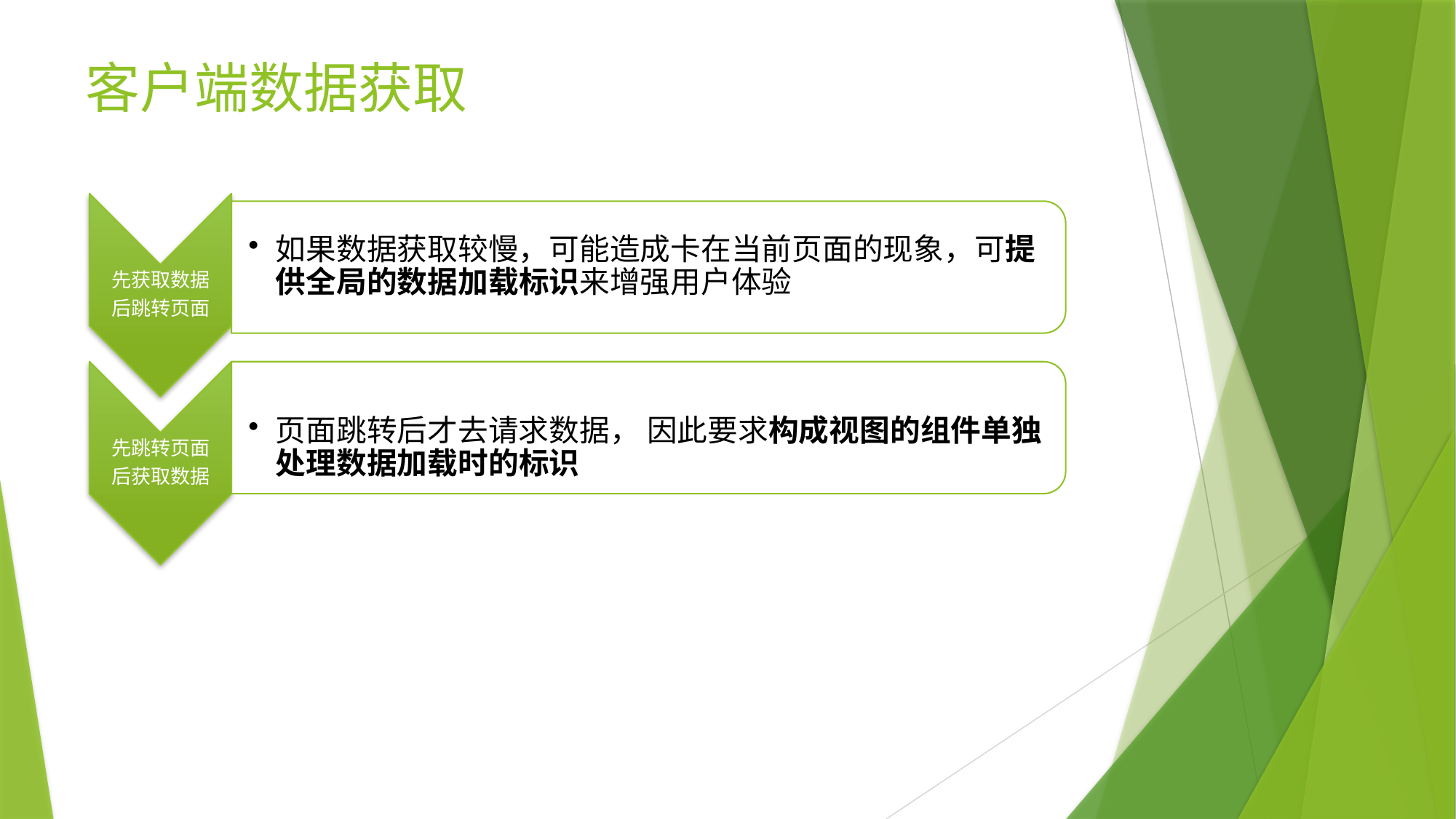

客户端数据获取
先获取数据
后跳转页面
如果数据获取较慢，可能造成卡在当前页面的现象，可提供全局的数据加载标识来增强用户体验
先跳转页面
后获取数据

页面跳转后才去请求数据， 因此要求构成视图的组件单独处理数据加载时的标识